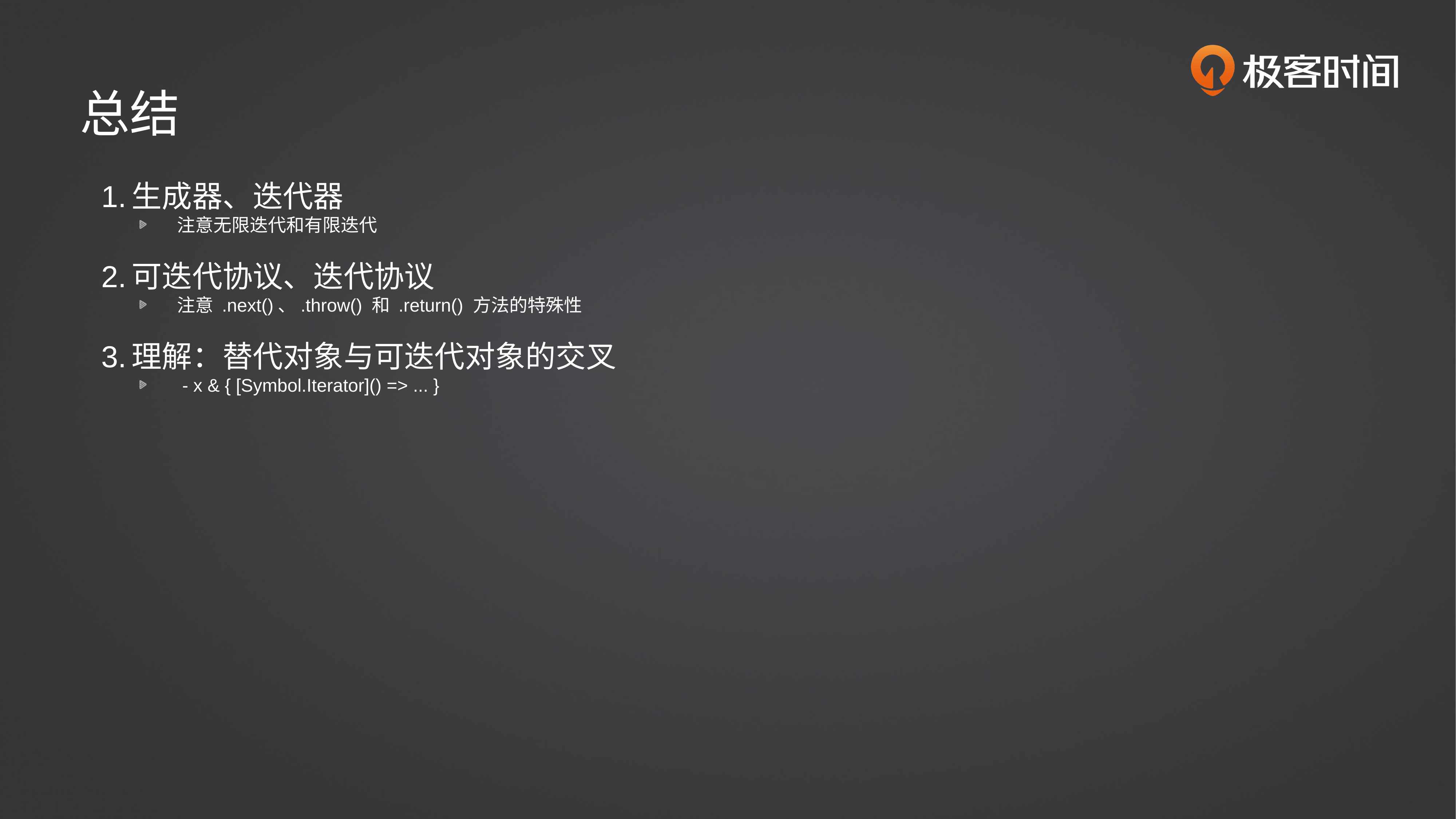

总结
生成器、迭代器
注意无限迭代和有限迭代

可迭代协议、迭代协议
注意 .next()、.throw() 和 .return() 方法的特殊性

理解：替代对象与可迭代对象的交叉
 - x & { [Symbol.Iterator]() => ... }